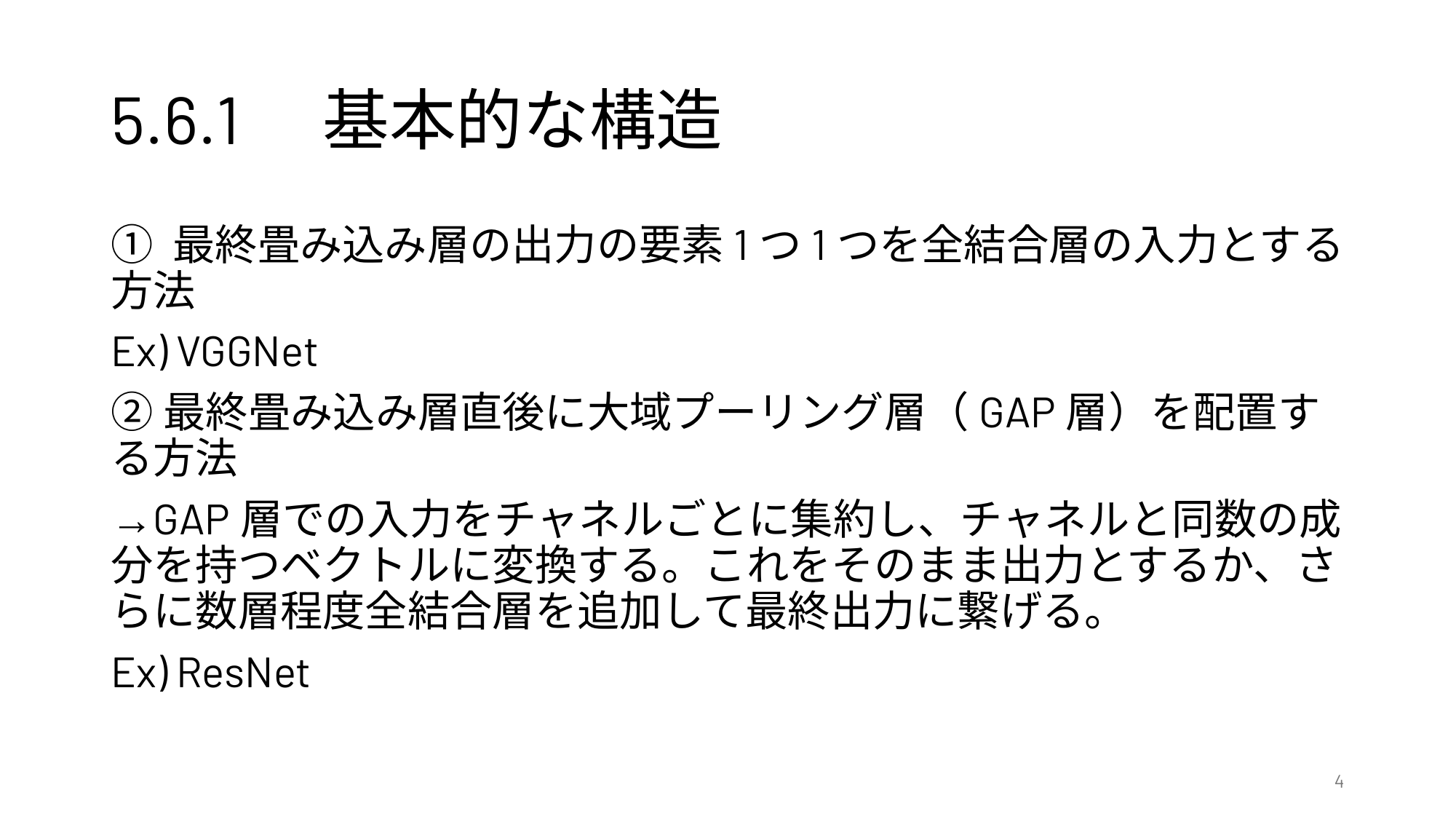

# 5.6.1　基本的な構造
① 最終畳み込み層の出力の要素1つ1つを全結合層の入力とする方法
Ex) VGGNet
②最終畳み込み層直後に大域プーリング層（GAP層）を配置する方法
→GAP層での入力をチャネルごとに集約し、チャネルと同数の成分を持つベクトルに変換する。これをそのまま出力とするか、さらに数層程度全結合層を追加して最終出力に繋げる。
Ex) ResNet

4